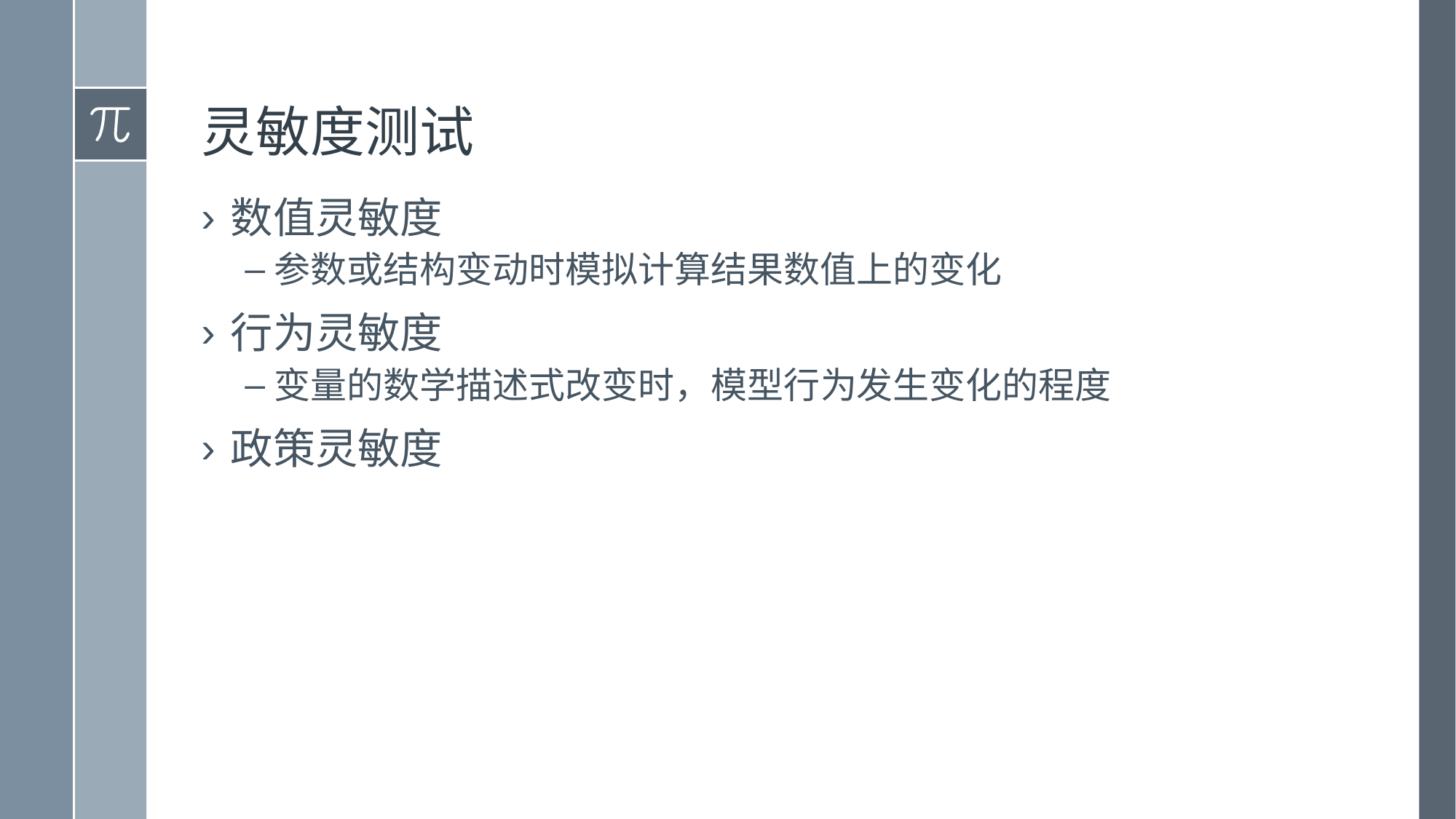

# 灵敏度测试
数值灵敏度
参数或结构变动时模拟计算结果数值上的变化
行为灵敏度
变量的数学描述式改变时，模型行为发生变化的程度
政策灵敏度